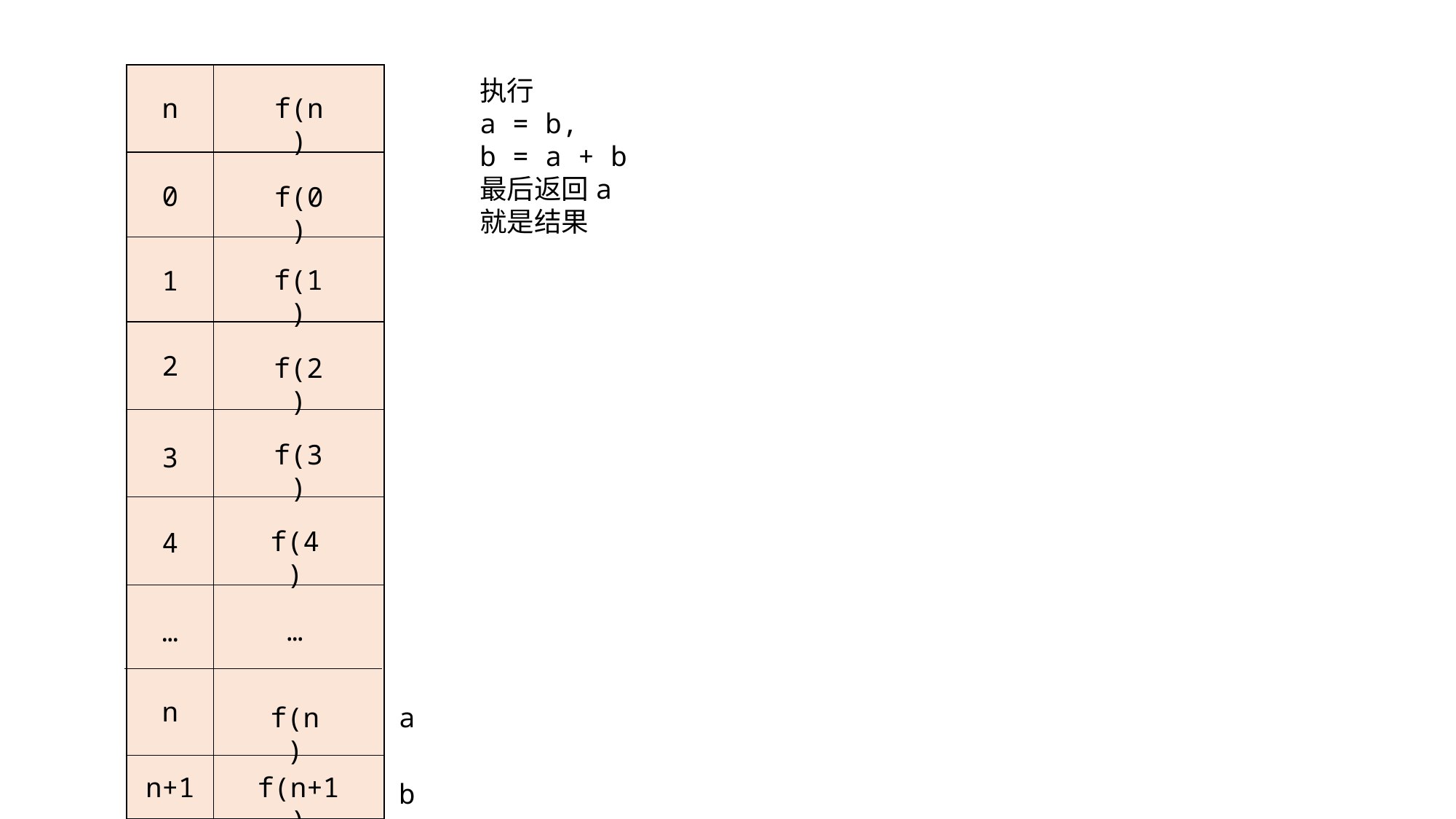

执行
a = b,
b = a + b
最后返回a
就是结果
n
f(n)
0
f(0)
f(1)
1
2
f(2)
f(3)
3
f(4)
4
…
…
n
f(n)
a
n+1
f(n+1)
b